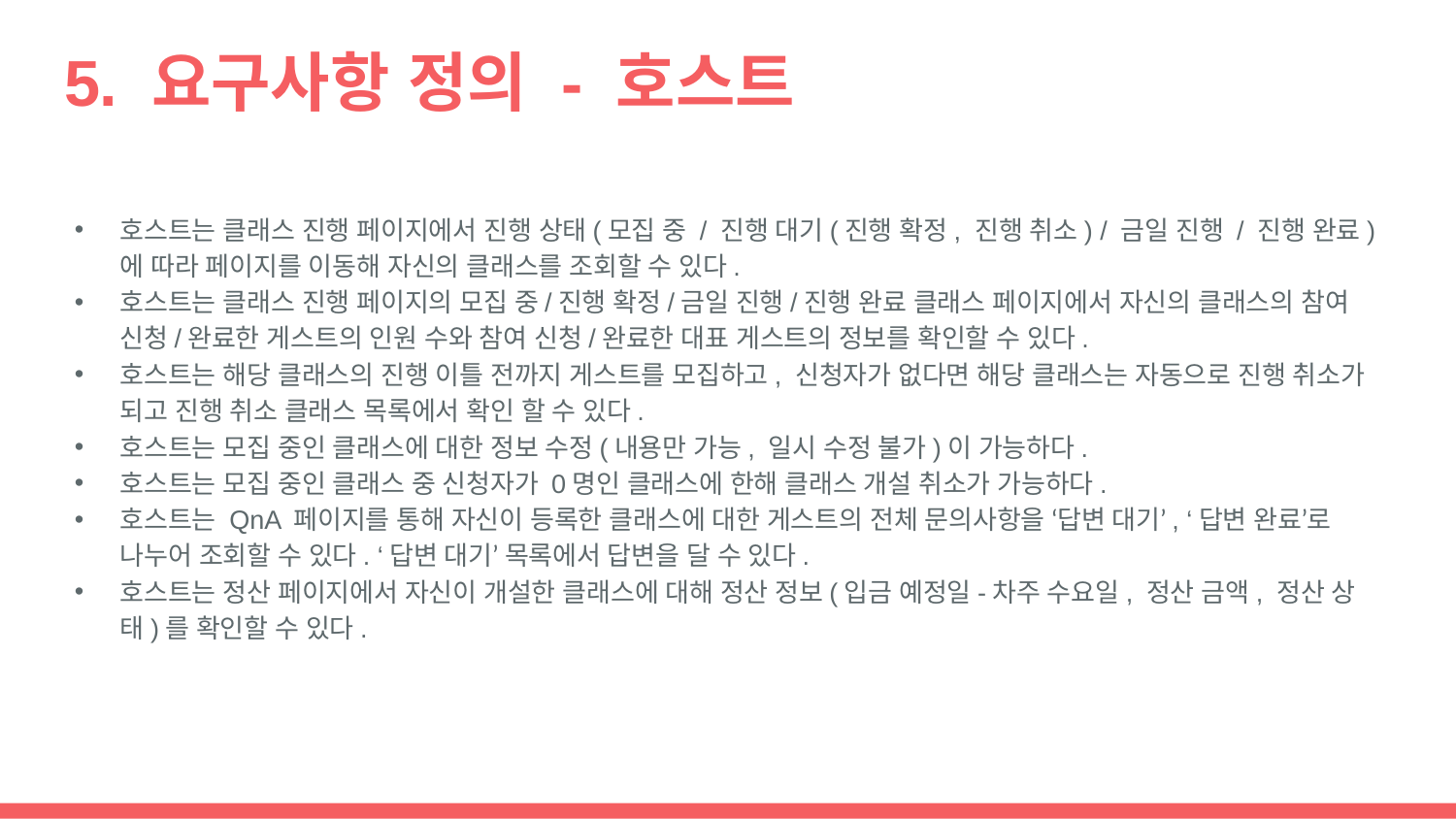

# 5. 요구사항 정의 - 호스트
호스트는 클래스 진행 페이지에서 진행 상태(모집 중 / 진행 대기(진행 확정, 진행 취소) / 금일 진행 / 진행 완료)에 따라 페이지를 이동해 자신의 클래스를 조회할 수 있다.
호스트는 클래스 진행 페이지의 모집 중/진행 확정/금일 진행/진행 완료 클래스 페이지에서 자신의 클래스의 참여 신청/완료한 게스트의 인원 수와 참여 신청/완료한 대표 게스트의 정보를 확인할 수 있다.
호스트는 해당 클래스의 진행 이틀 전까지 게스트를 모집하고, 신청자가 없다면 해당 클래스는 자동으로 진행 취소가 되고 진행 취소 클래스 목록에서 확인 할 수 있다.
호스트는 모집 중인 클래스에 대한 정보 수정(내용만 가능, 일시 수정 불가)이 가능하다.
호스트는 모집 중인 클래스 중 신청자가 0명인 클래스에 한해 클래스 개설 취소가 가능하다.
호스트는 QnA 페이지를 통해 자신이 등록한 클래스에 대한 게스트의 전체 문의사항을 ‘답변 대기’, ‘답변 완료’로 나누어 조회할 수 있다. ‘답변 대기’ 목록에서 답변을 달 수 있다.
호스트는 정산 페이지에서 자신이 개설한 클래스에 대해 정산 정보(입금 예정일-차주 수요일, 정산 금액, 정산 상태)를 확인할 수 있다.